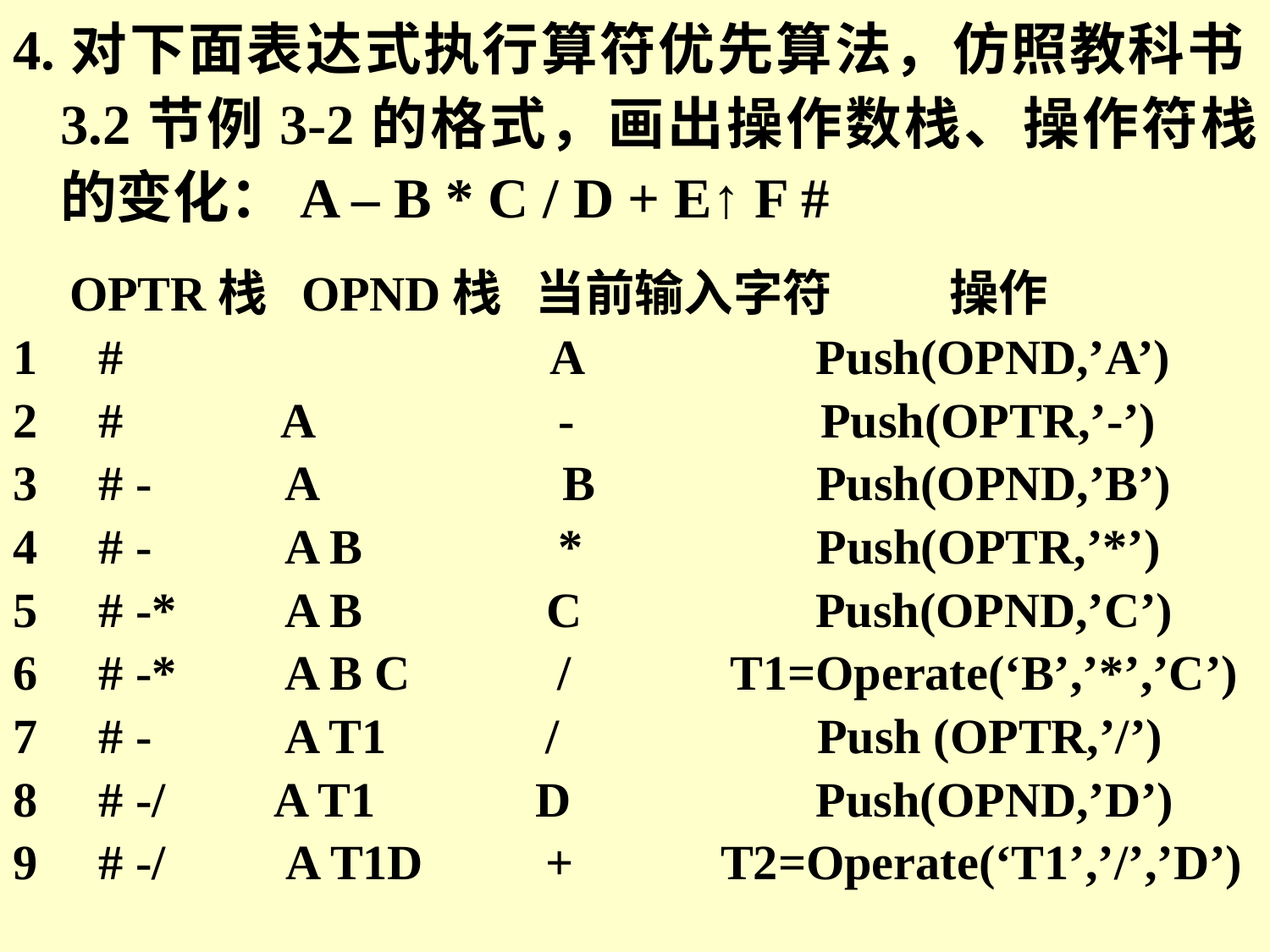

4.对下面表达式执行算符优先算法，仿照教科书3.2节例3-2的格式，画出操作数栈、操作符栈的变化：A – B * C / D + E↑ F #
    OPTR栈  OPND栈   当前输入字符     	操作
1     #                                   A                   Push(OPND,’A’)
2     #             A                    -                    Push(OPTR,’-’)
3     # -           A                    B                  Push(OPND,’B’)
4     # -           A B                *                   Push(OPTR,’*’)
5     # -*         A B               C                   Push(OPND,’C’)
6     # -*         A B C            /             T1=Operate(‘B’,’*’,’C’)
7     # -           A T1             /                     Push (OPTR,’/’)
8     # -/         A T1             D                    Push(OPND,’D’)
9     # -/          A T1D          +            T2=Operate(‘T1’,’/’,’D’)